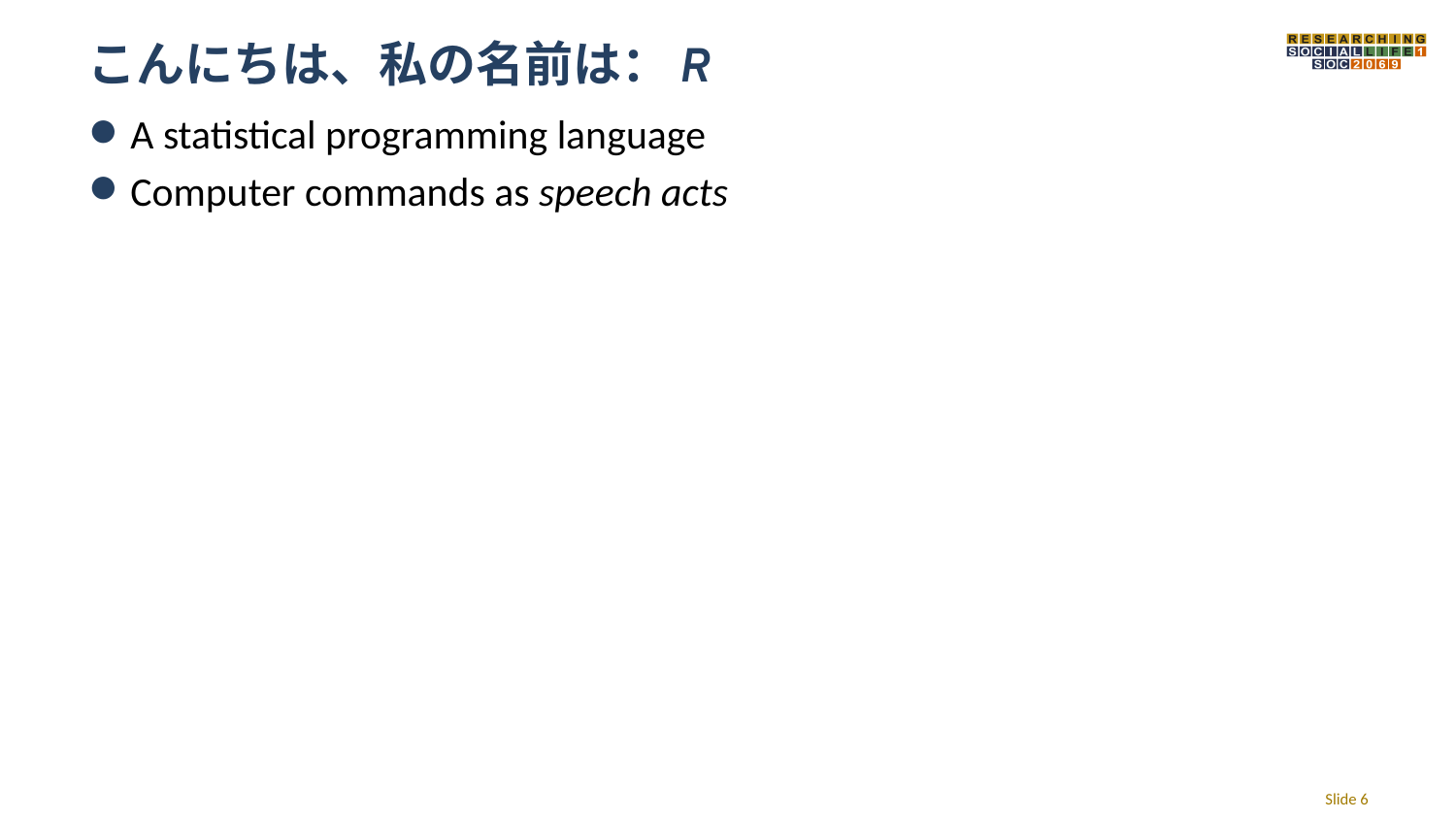

# こんにちは、私の名前は：R
A statistical programming language
Computer commands as speech acts
Slide 6